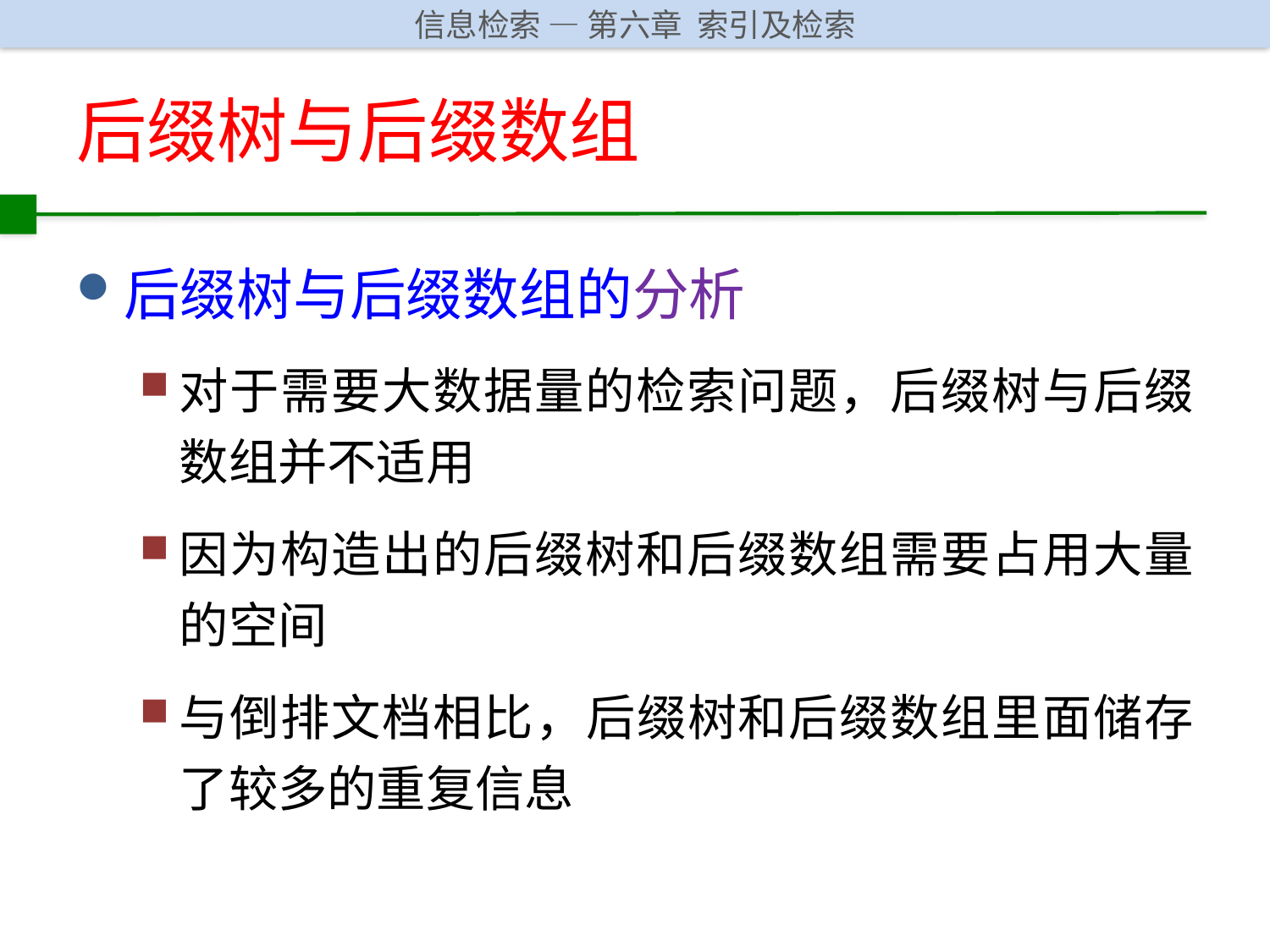

# 后缀树与后缀数组
后缀树与后缀数组的分析
对于需要大数据量的检索问题，后缀树与后缀数组并不适用
因为构造出的后缀树和后缀数组需要占用大量的空间
与倒排文档相比，后缀树和后缀数组里面储存了较多的重复信息